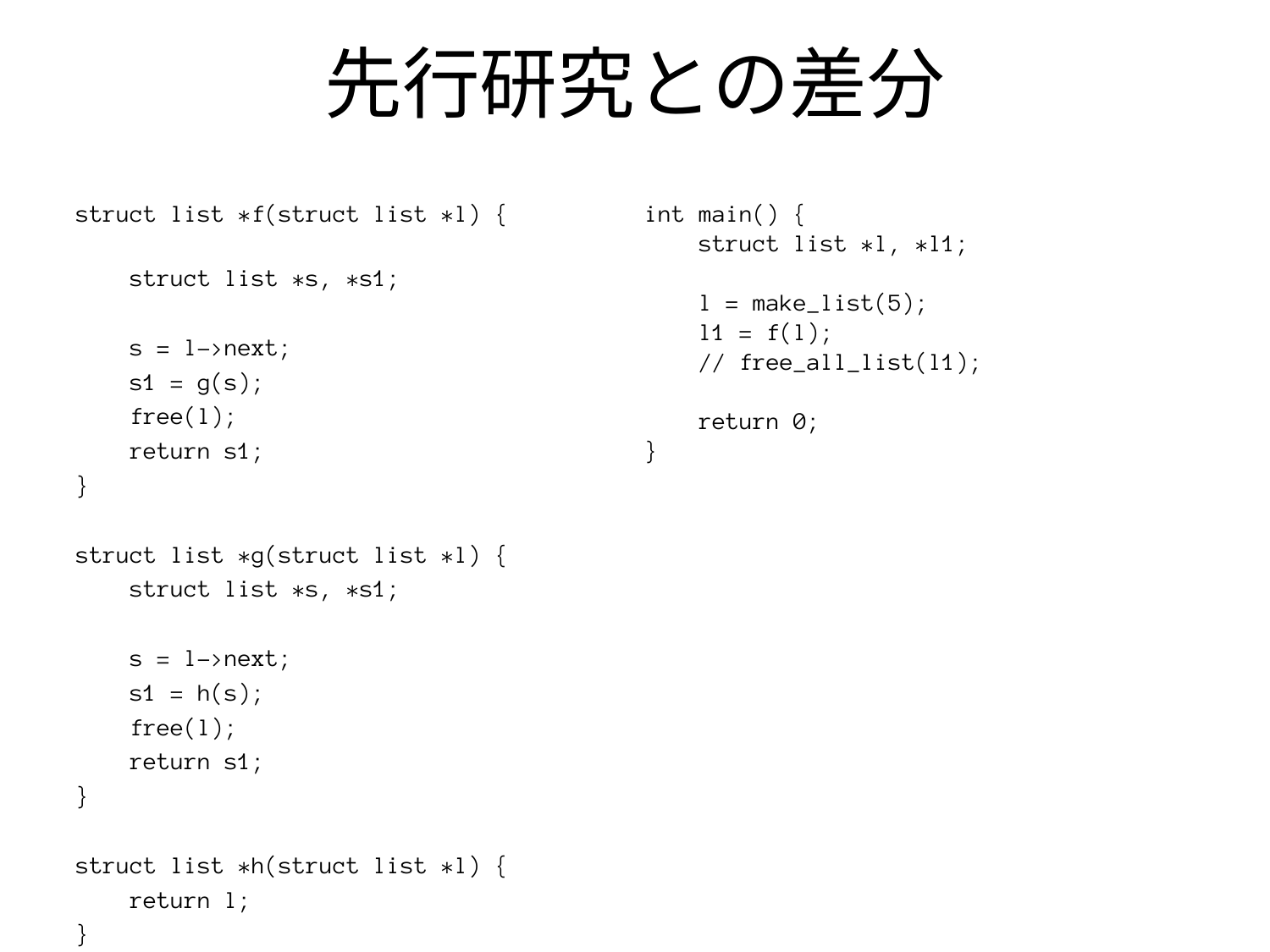

# 先行研究との差分
struct list *f(struct list *l) {
    struct list *s, *s1;

    s = l->next;
    s1 = g(s);
    free(l);
    return s1;
}

struct list *g(struct list *l) {
    struct list *s, *s1;

    s = l->next;
    s1 = h(s);
    free(l);
    return s1;
}

struct list *h(struct list *l) {
    return l;
}
int main() {
    struct list *l, *l1;

    l = make_list(5);
    l1 = f(l);
    // free_all_list(l1);

    return 0;
}